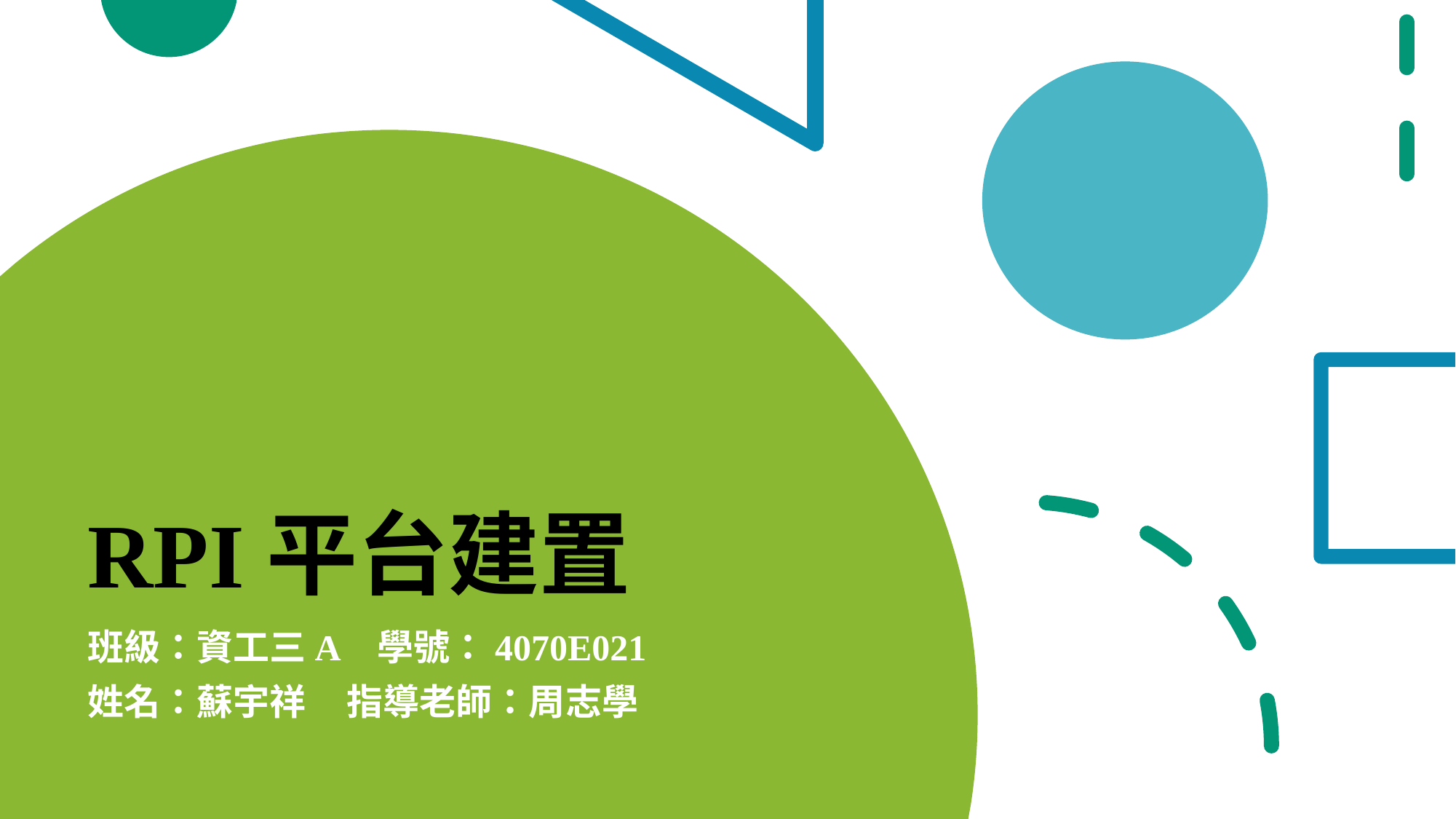

# RPI平台建置

班級：資工三A   學號：4070E021
姓名：蘇宇祥     指導老師：周志學